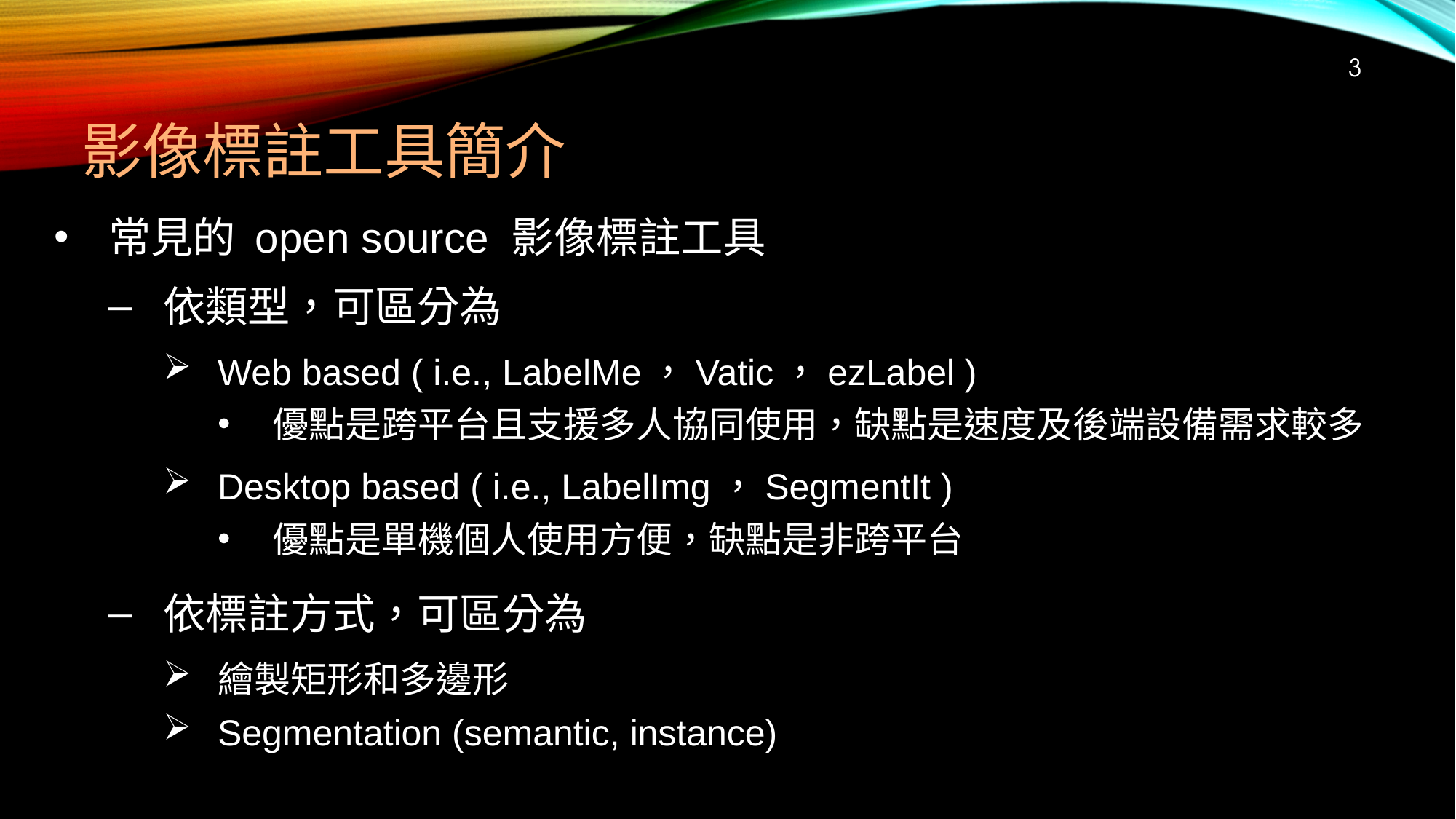

3
# 影像標註工具簡介
常見的 open source 影像標註工具
依類型，可區分為
Web based ( i.e., LabelMe，Vatic，ezLabel )
優點是跨平台且支援多人協同使用，缺點是速度及後端設備需求較多
Desktop based ( i.e., LabelImg，SegmentIt )
優點是單機個人使用方便，缺點是非跨平台
依標註方式，可區分為
繪製矩形和多邊形
Segmentation (semantic, instance)